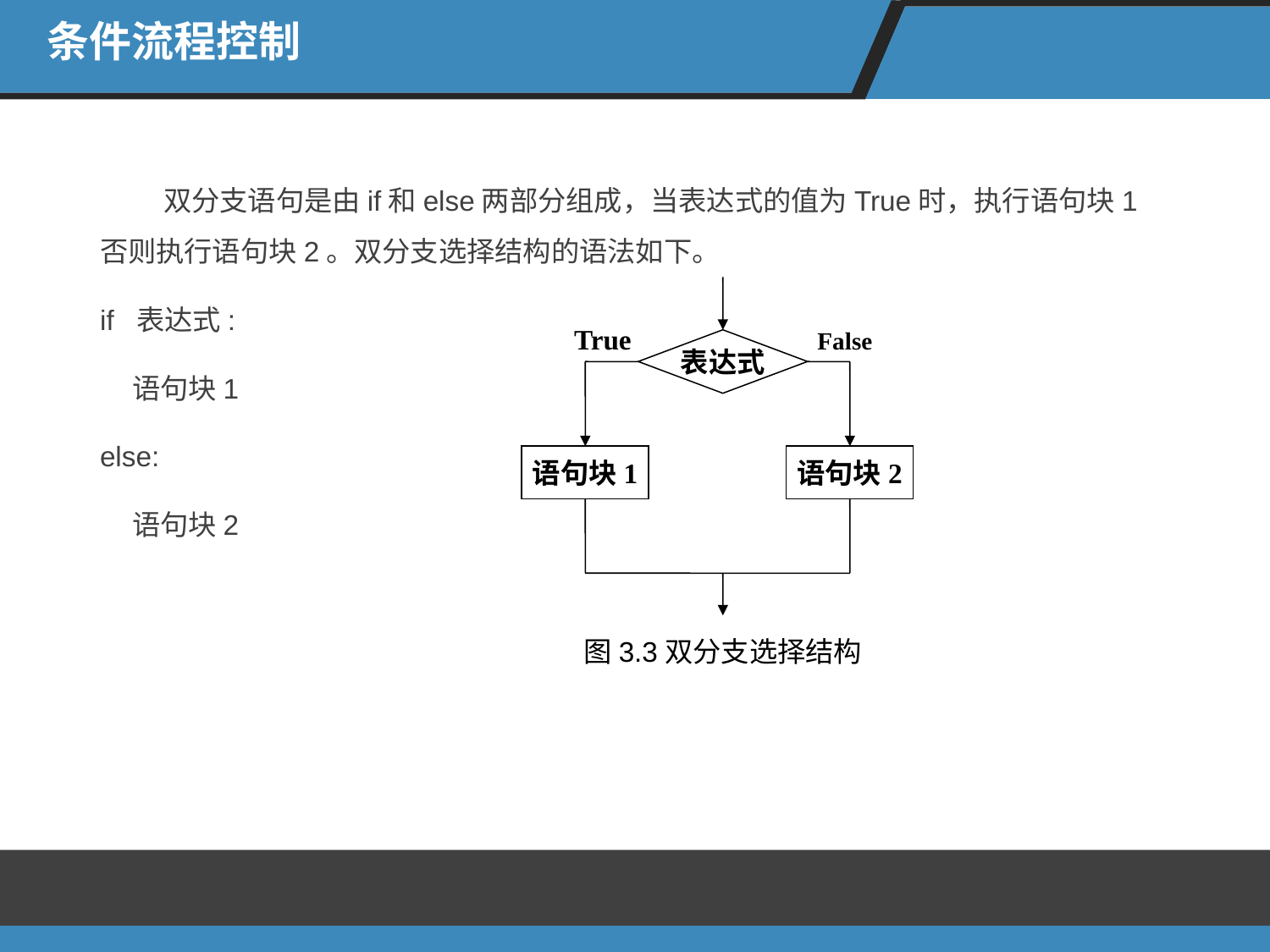

条件流程控制
双分支语句是由if和else两部分组成，当表达式的值为True时，执行语句块1否则执行语句块2。双分支选择结构的语法如下。
if  表达式:
    语句块1
else:
    语句块2

表达式

语句块1
语句块2

           True　　　　　　　False
图3.3双分支选择结构